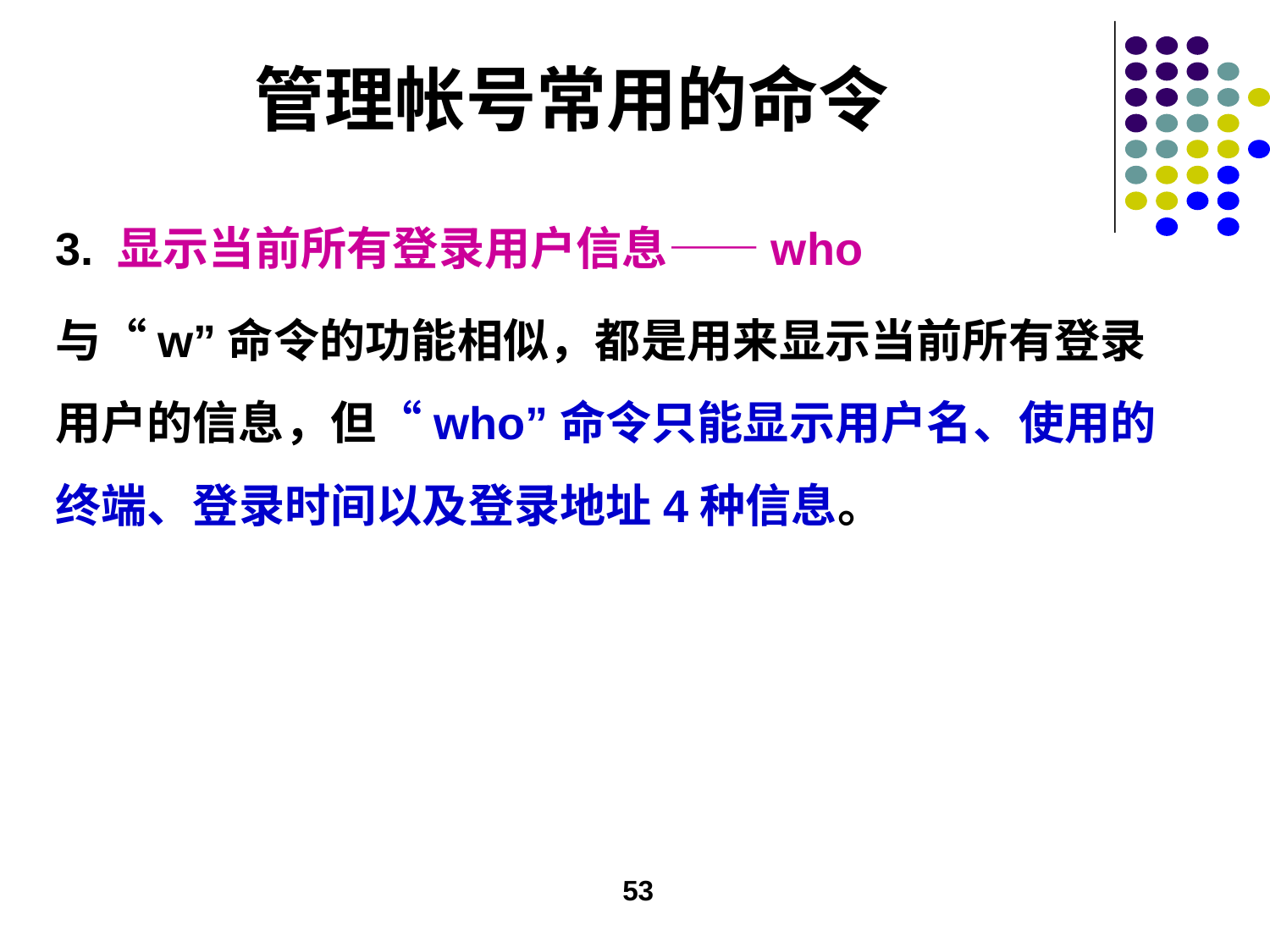

# 管理帐号常用的命令
3. 显示当前所有登录用户信息——who
与“w”命令的功能相似，都是用来显示当前所有登录用户的信息，但“who”命令只能显示用户名、使用的终端、登录时间以及登录地址4种信息。
53